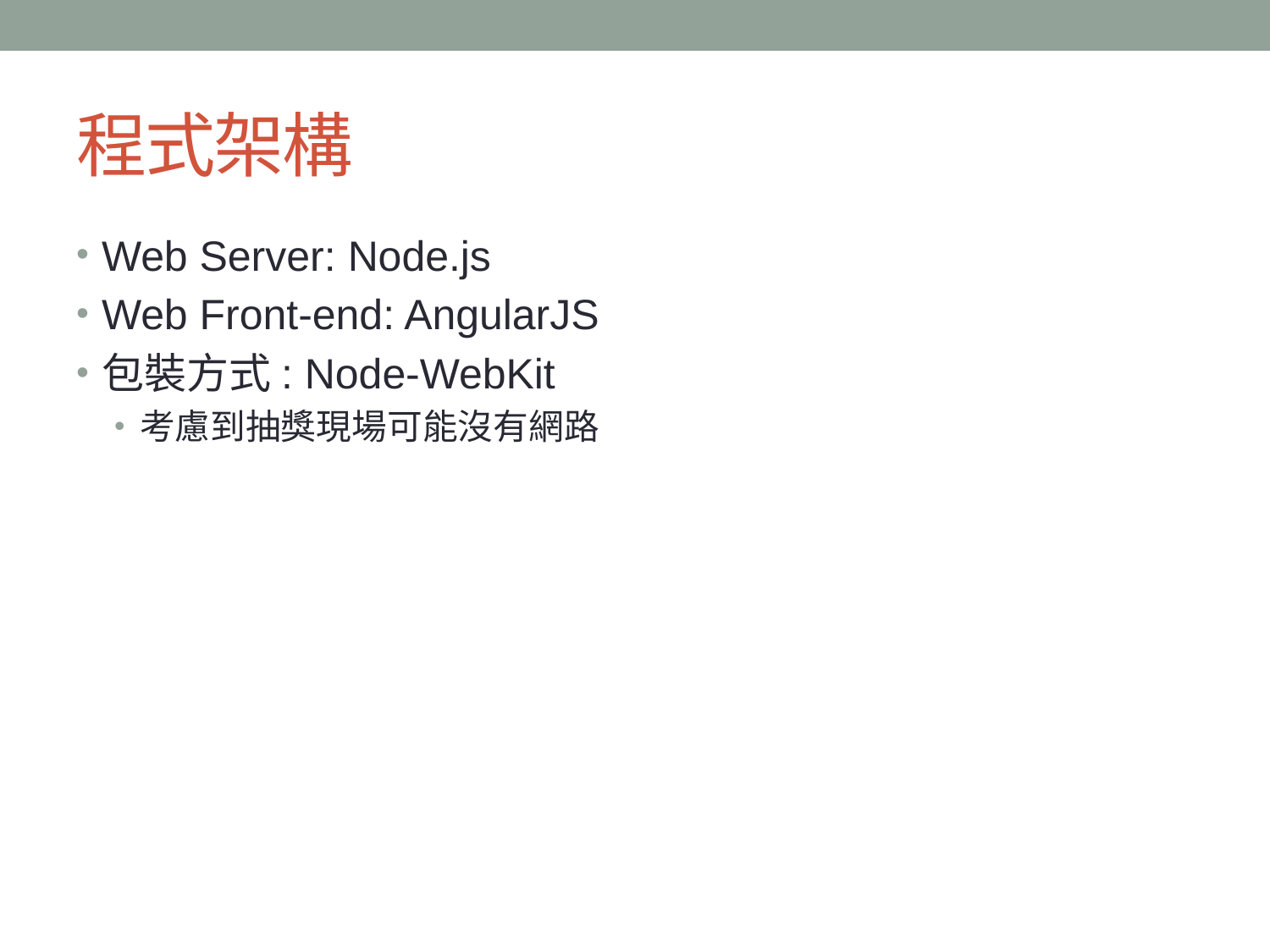

# 程式架構
Web Server: Node.js
Web Front-end: AngularJS
包裝方式: Node-WebKit
考慮到抽獎現場可能沒有網路